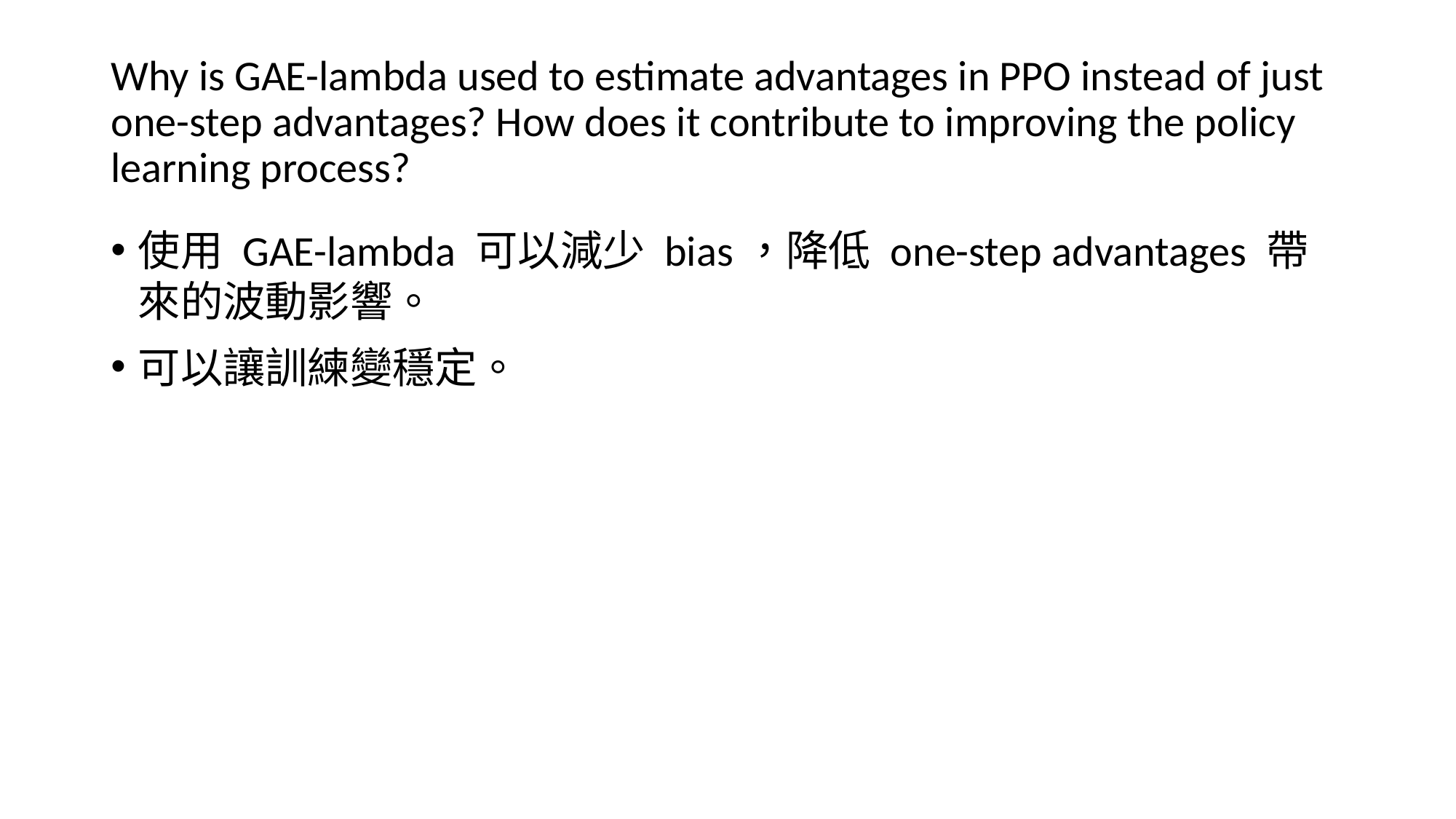

# Why is GAE-lambda used to estimate advantages in PPO instead of just one-step advantages? How does it contribute to improving the policy learning process?
使用 GAE-lambda 可以減少 bias，降低 one-step advantages 帶來的波動影響。
可以讓訓練變穩定。